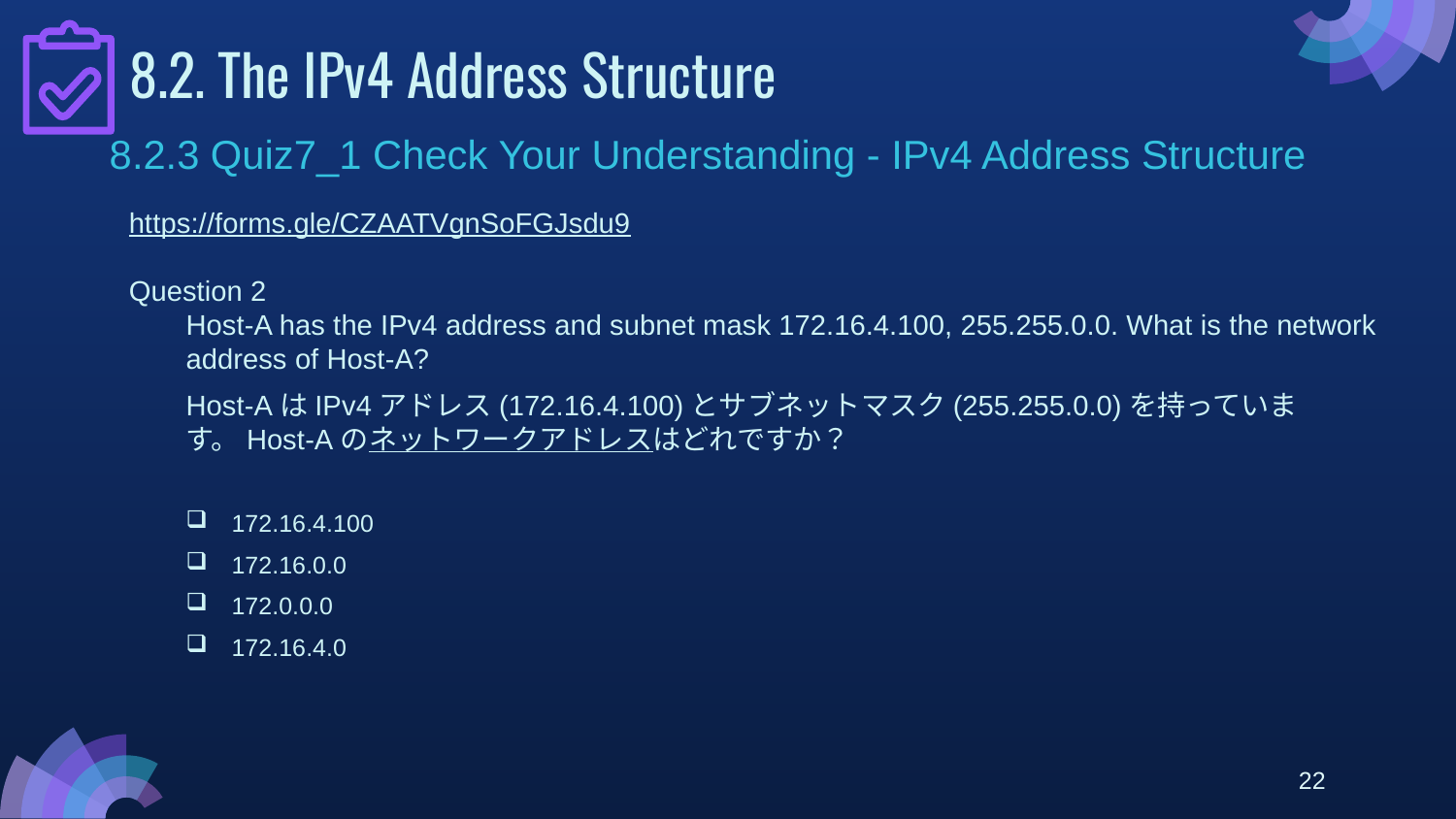

# 8.2. The IPv4 Address Structure
8.2.3 Quiz7_1 Check Your Understanding - IPv4 Address Structure
https://forms.gle/CZAATVgnSoFGJsdu9

Question 2
Host-A has the IPv4 address and subnet mask 172.16.4.100, 255.255.0.0. What is the network address of Host-A?
Host-AはIPv4アドレス(172.16.4.100)とサブネットマスク(255.255.0.0)を持っています。Host-Aのネットワークアドレスはどれですか？

172.16.4.100
172.16.0.0
172.0.0.0
172.16.4.0
22